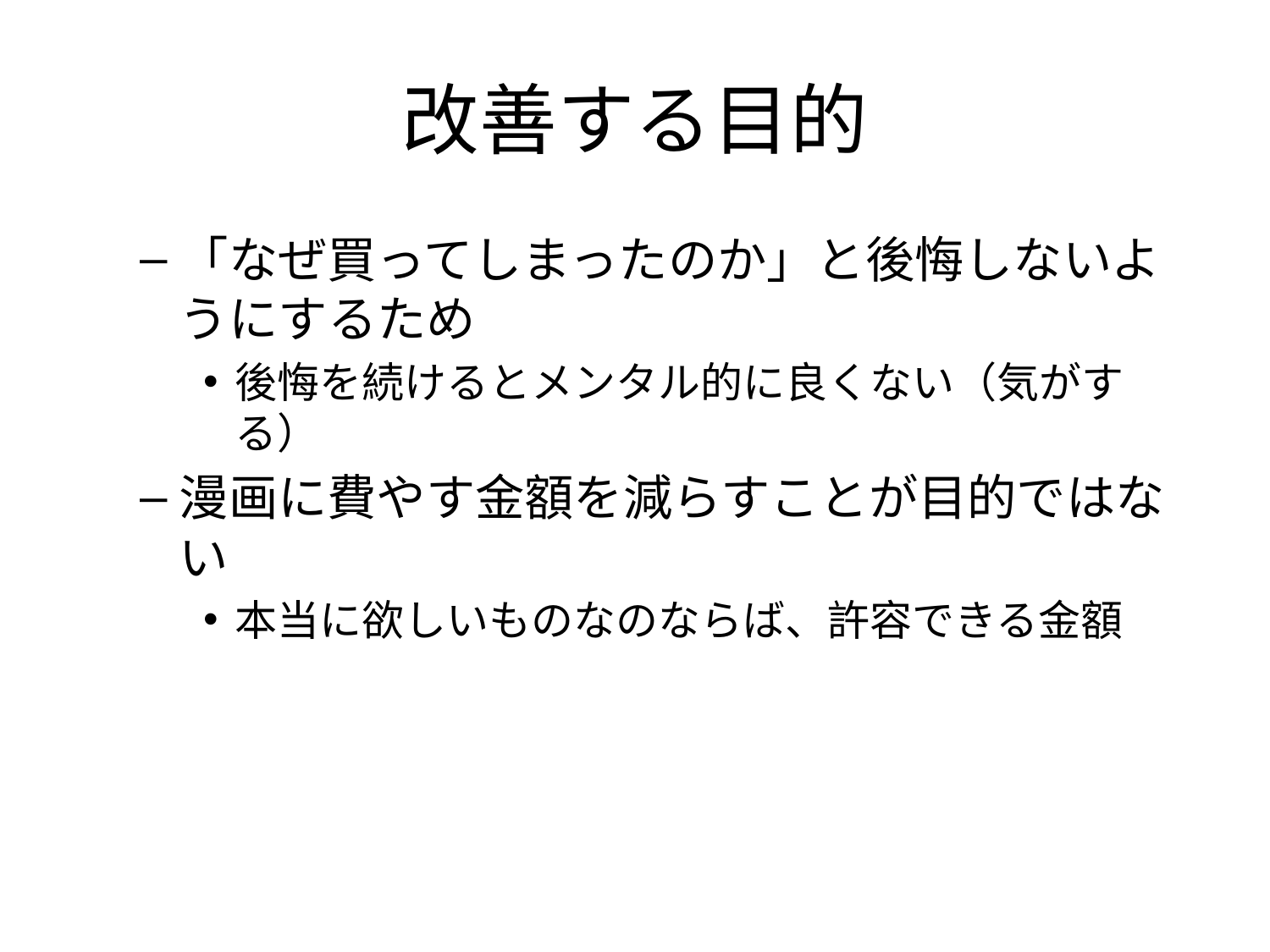

# 改善する目的
「なぜ買ってしまったのか」と後悔しないようにするため
後悔を続けるとメンタル的に良くない（気がする）
漫画に費やす金額を減らすことが目的ではない
本当に欲しいものなのならば、許容できる金額